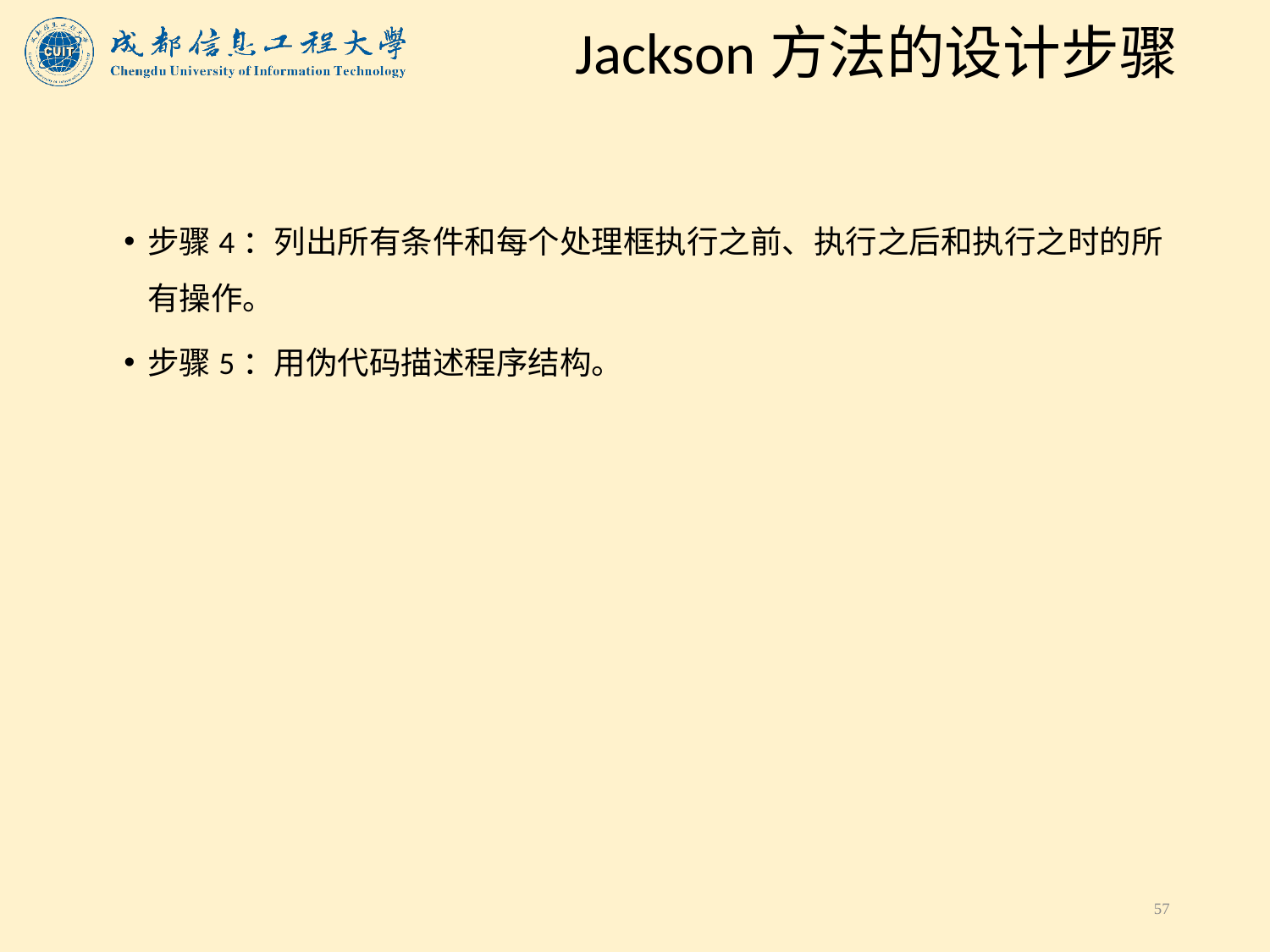

# Jackson方法的设计步骤
步骤4：列出所有条件和每个处理框执行之前、执行之后和执行之时的所有操作。
步骤5：用伪代码描述程序结构。

57